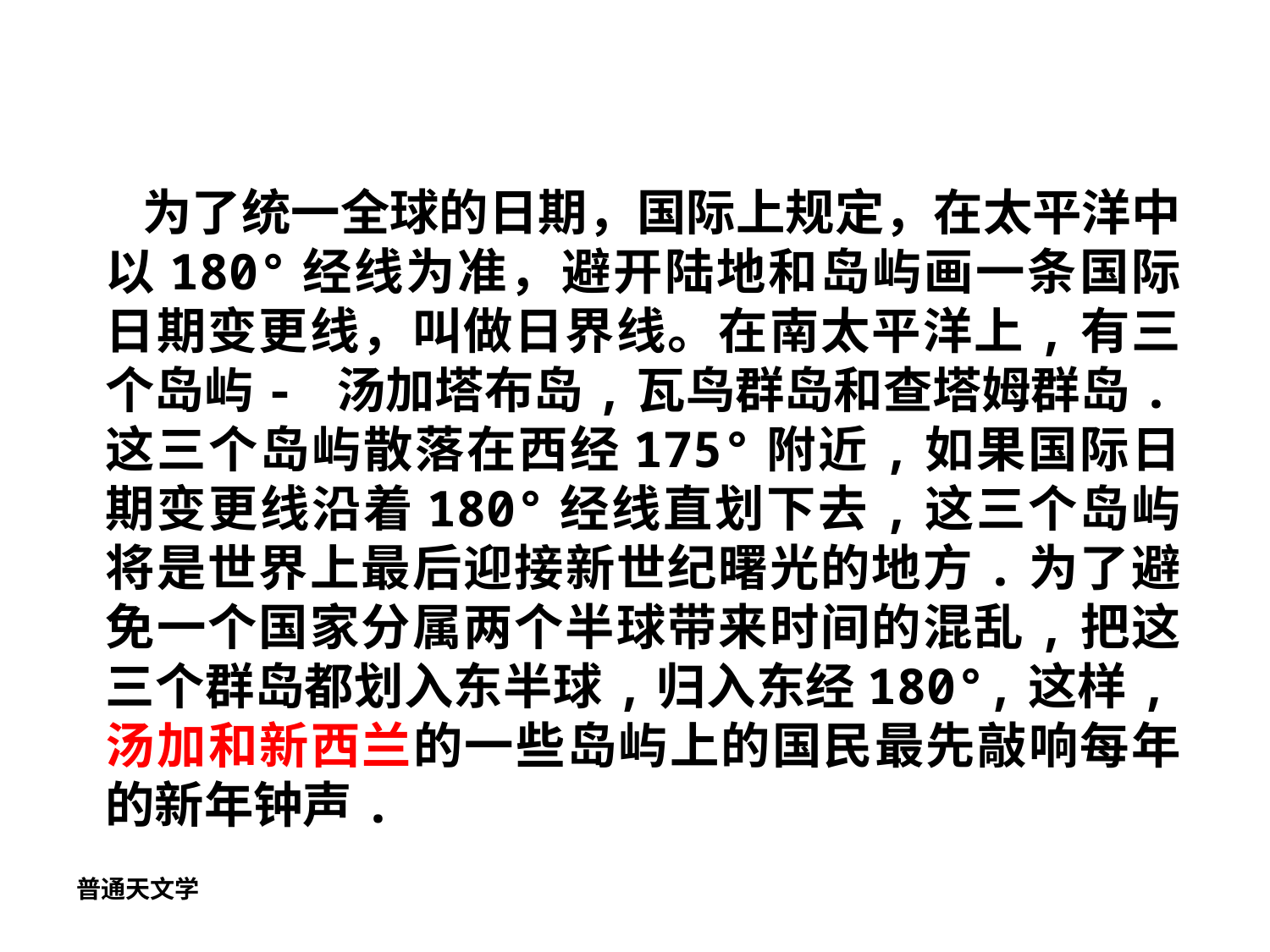

为了统一全球的日期，国际上规定，在太平洋中以180°经线为准，避开陆地和岛屿画一条国际日期变更线，叫做日界线。在南太平洋上,有三个岛屿- 汤加塔布岛,瓦鸟群岛和查塔姆群岛.这三个岛屿散落在西经175°附近,如果国际日期变更线沿着180°经线直划下去,这三个岛屿将是世界上最后迎接新世纪曙光的地方.为了避免一个国家分属两个半球带来时间的混乱,把这三个群岛都划入东半球,归入东经180°,这样,汤加和新西兰的一些岛屿上的国民最先敲响每年的新年钟声.

普通天文学